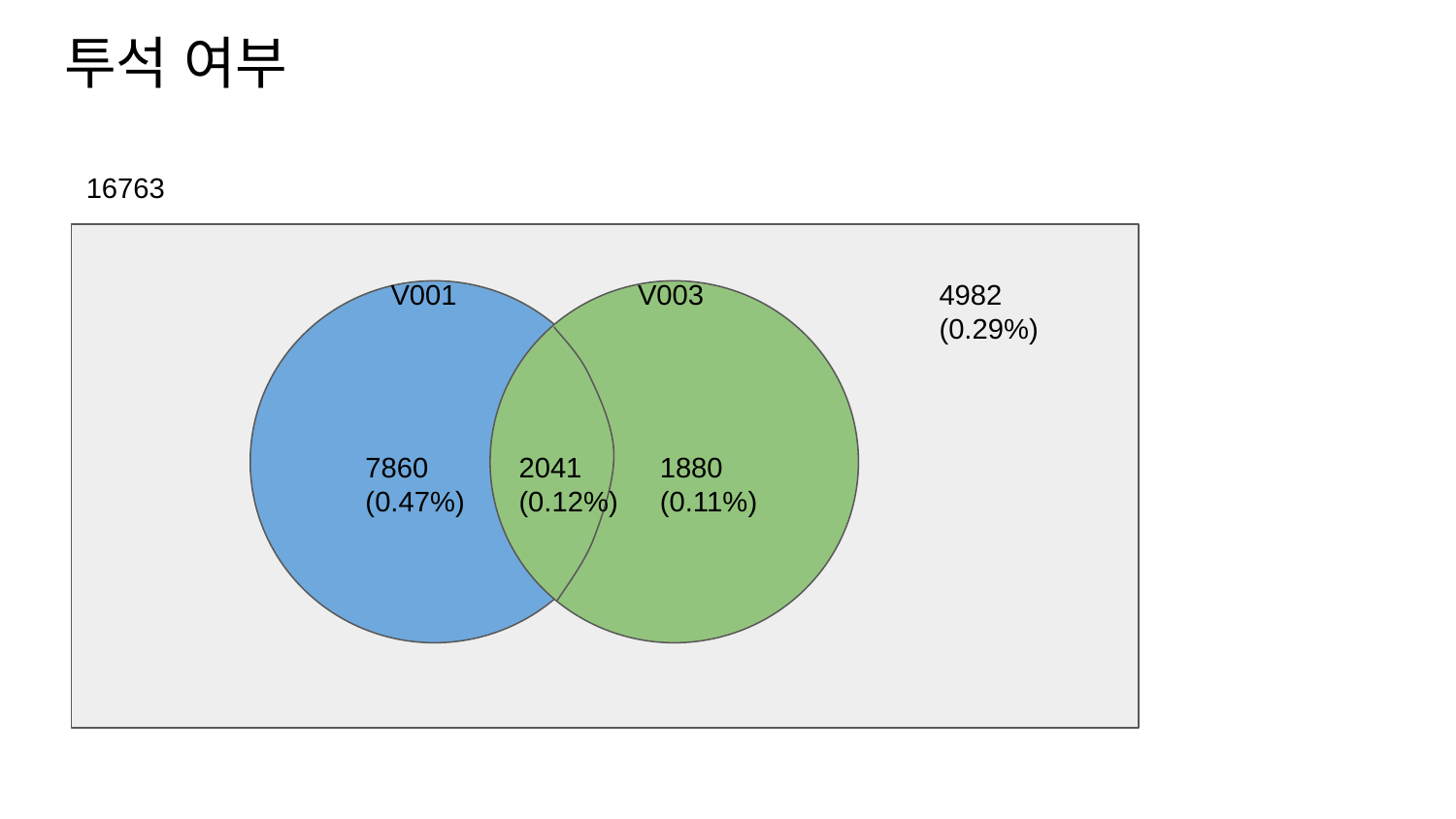

# 투석 여부

16763

4982
(0.29%)

V001
V003

2041
(0.12%)
7860
(0.47%)
1880
(0.11%)